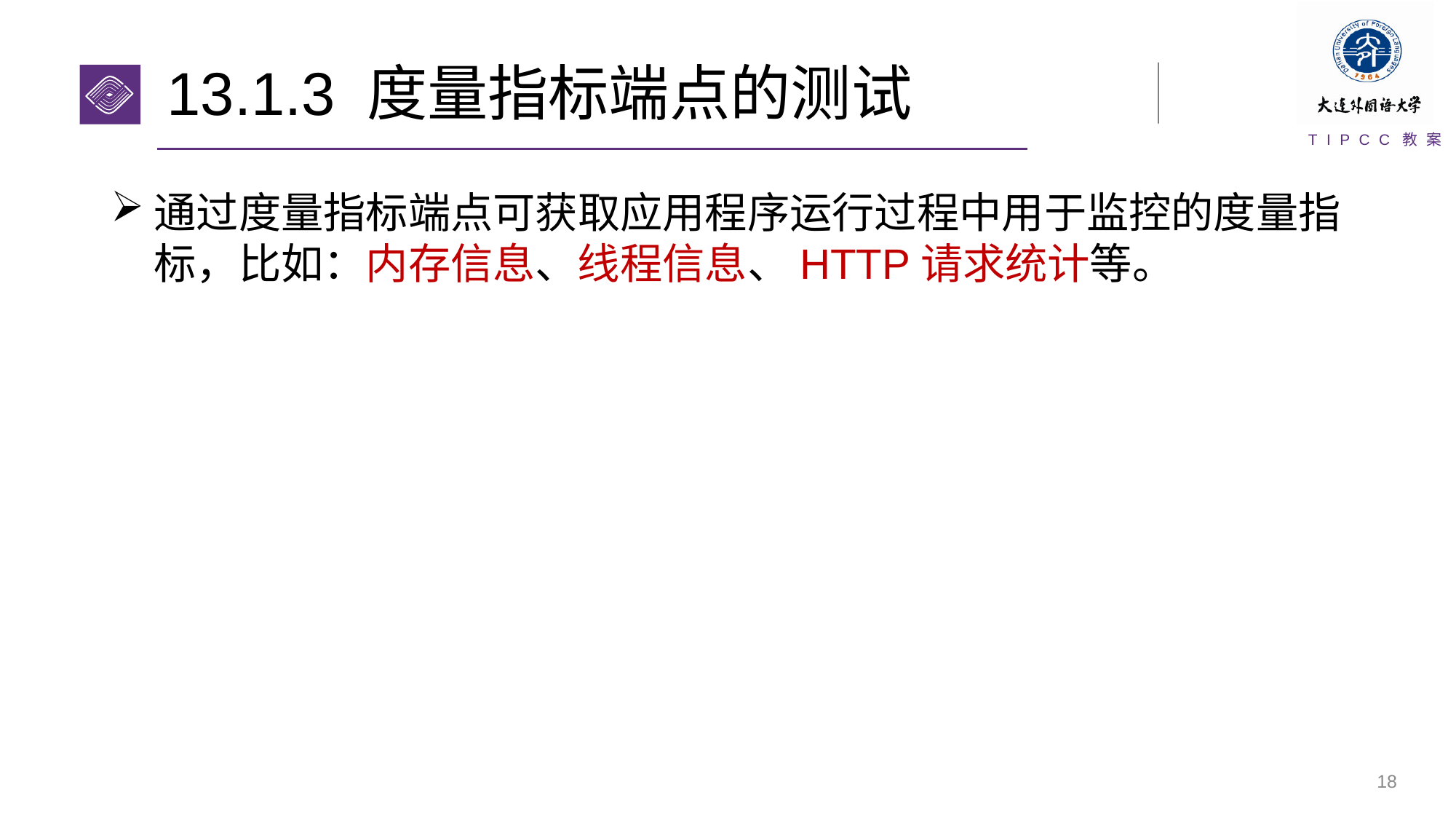

# 13.1.3 度量指标端点的测试
通过度量指标端点可获取应用程序运行过程中用于监控的度量指标，比如：内存信息、线程信息、HTTP请求统计等。
18